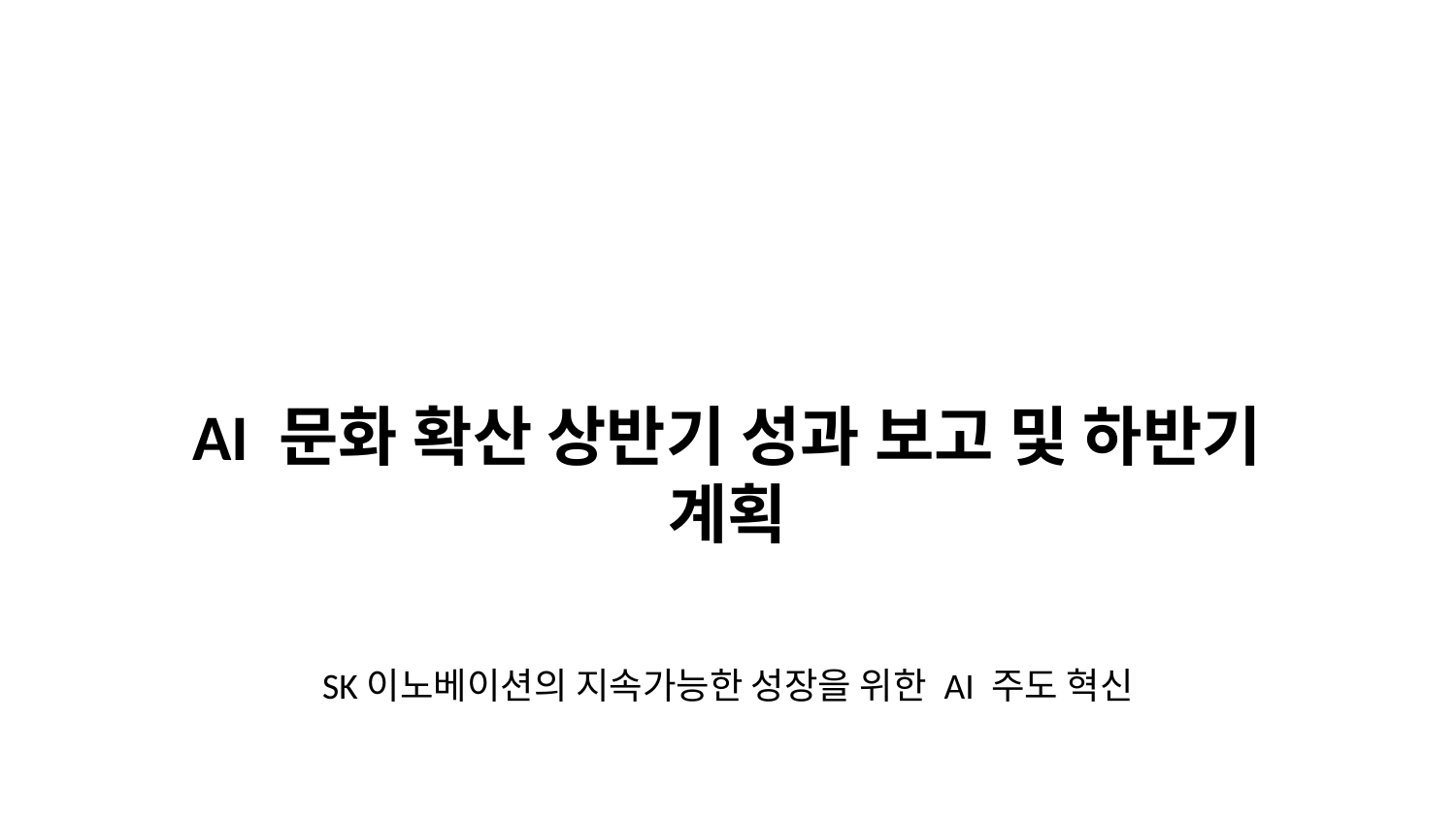

AI 문화 확산 상반기 성과 보고 및 하반기 계획
SK이노베이션의 지속가능한 성장을 위한 AI 주도 혁신
2025.06.28 생성
Neural Café